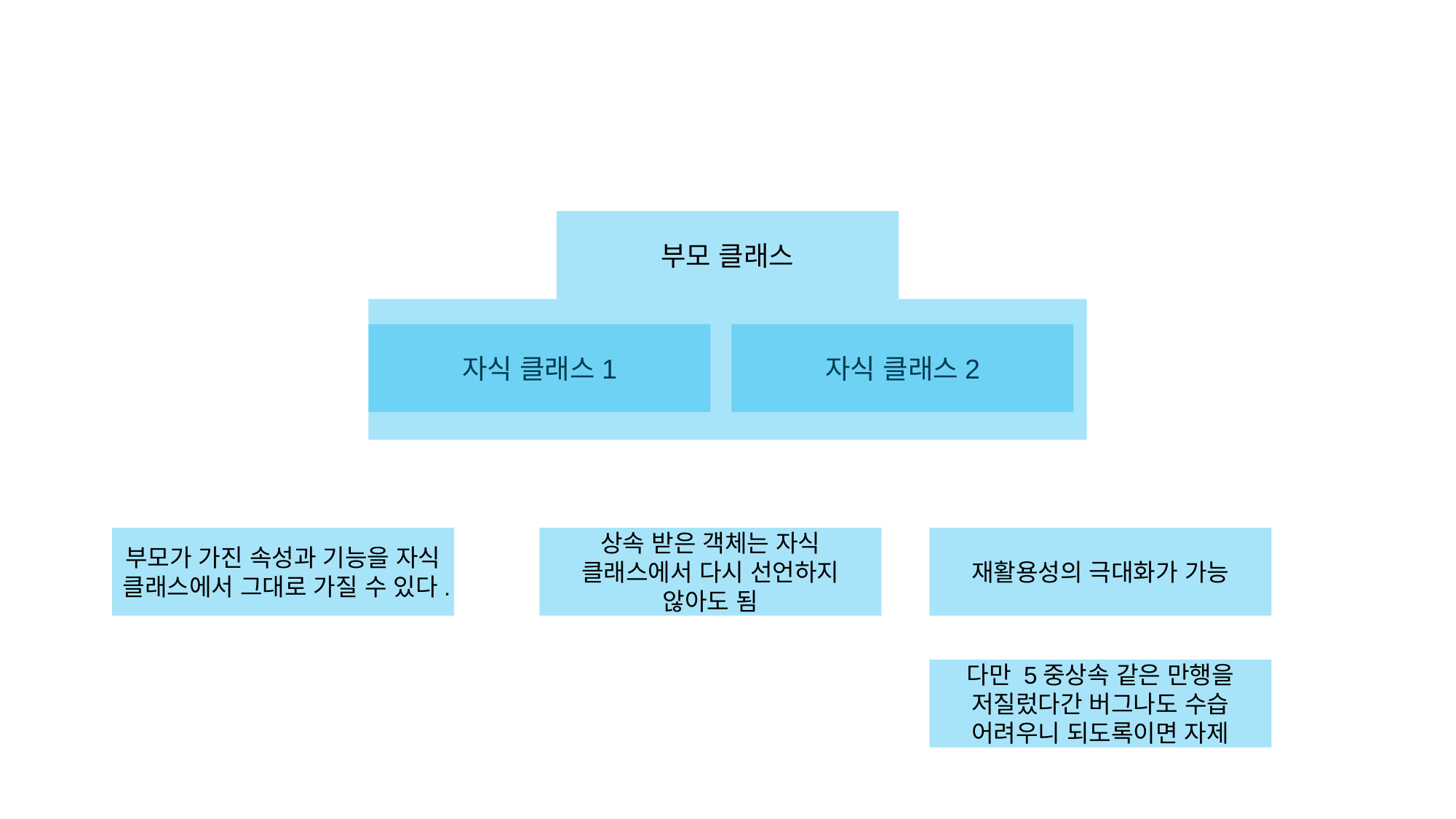

부모 클래스

자식 클래스1
자식 클래스2
부모가 가진 속성과 기능을 자식 클래스에서 그대로 가질 수 있다.
상속 받은 객체는 자식 클래스에서 다시 선언하지 않아도 됨
재활용성의 극대화가 가능
다만 5중상속 같은 만행을 저질렀다간 버그나도 수습 어려우니 되도록이면 자제